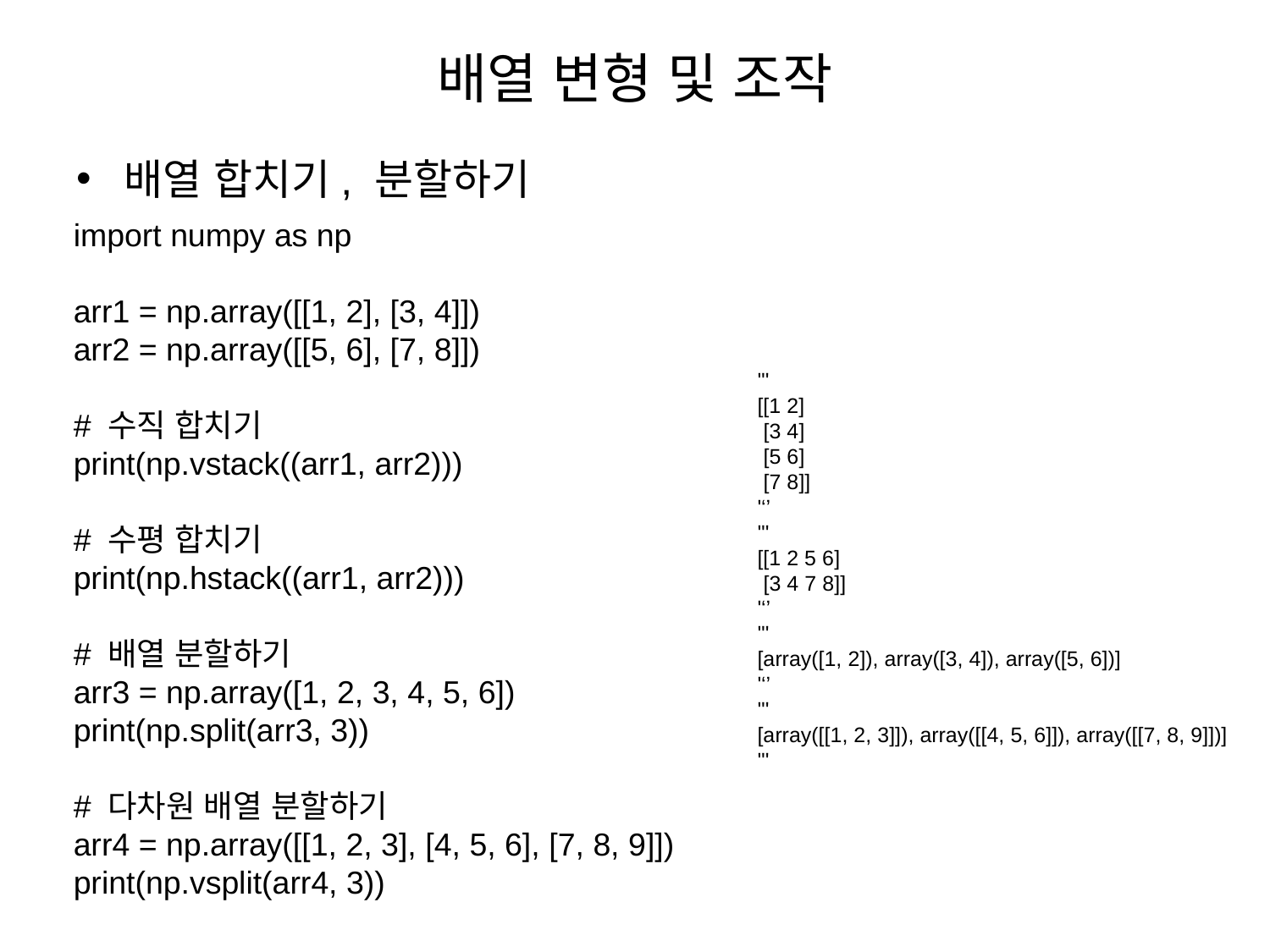

# 배열 변형 및 조작
배열 합치기, 분할하기

import numpy as np

arr1 = np.array([[1, 2], [3, 4]])
arr2 = np.array([[5, 6], [7, 8]])

# 수직 합치기
print(np.vstack((arr1, arr2)))

# 수평 합치기
print(np.hstack((arr1, arr2)))

# 배열 분할하기
arr3 = np.array([1, 2, 3, 4, 5, 6])
print(np.split(arr3, 3))

# 다차원 배열 분할하기
arr4 = np.array([[1, 2, 3], [4, 5, 6], [7, 8, 9]])
print(np.vsplit(arr4, 3))
'''
[[1 2]
 [3 4]
 [5 6]
 [7 8]]
'‘’
'''
[[1 2 5 6]
 [3 4 7 8]]
'‘’
'''
[array([1, 2]), array([3, 4]), array([5, 6])]
'‘’
'''
[array([[1, 2, 3]]), array([[4, 5, 6]]), array([[7, 8, 9]])]
'''